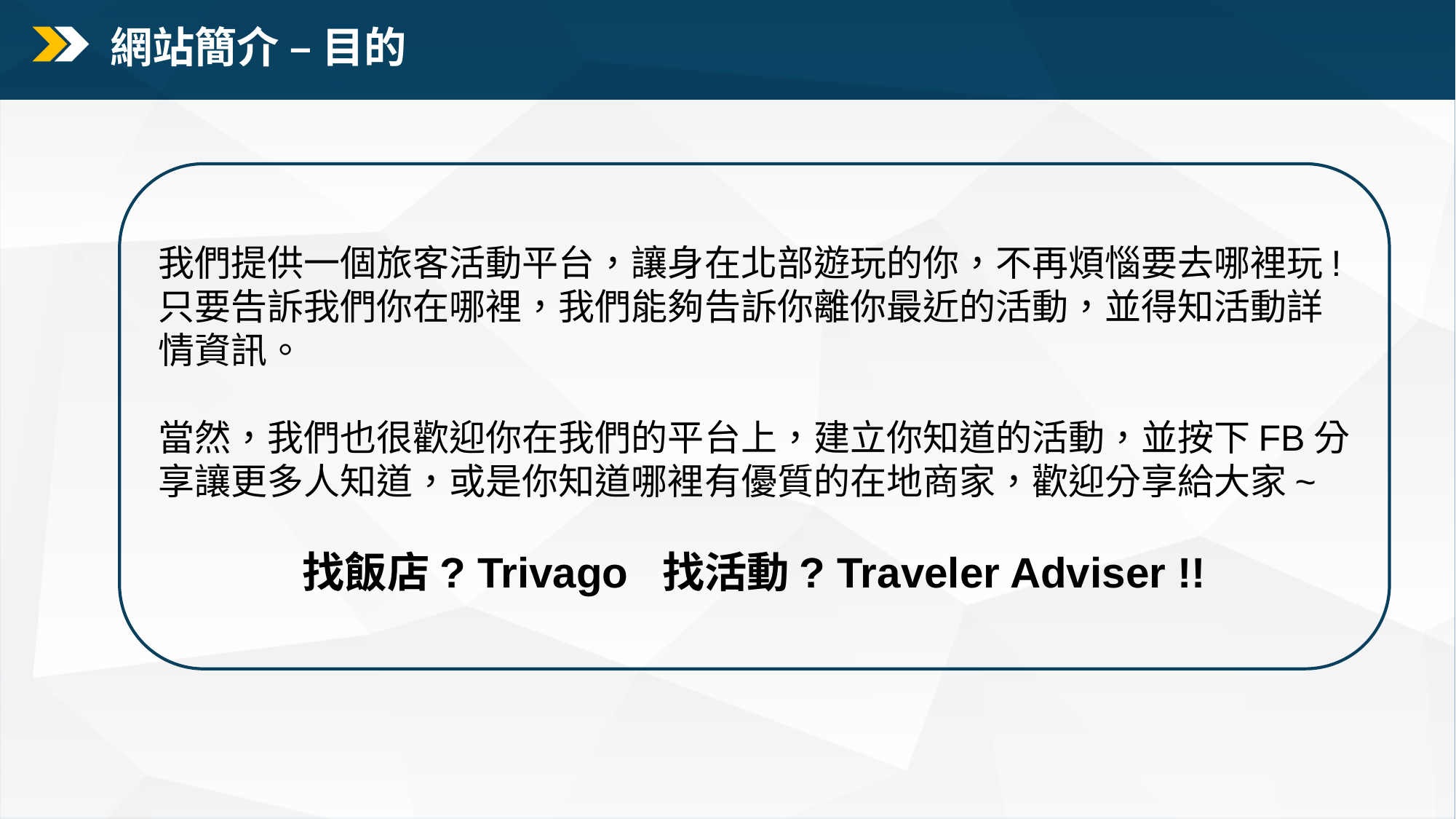

網站簡介 – 目的

我們提供一個旅客活動平台，讓身在北部遊玩的你，不再煩惱要去哪裡玩!
只要告訴我們你在哪裡，我們能夠告訴你離你最近的活動，並得知活動詳情資訊。

當然，我們也很歡迎你在我們的平台上，建立你知道的活動，並按下FB分享讓更多人知道，或是你知道哪裡有優質的在地商家，歡迎分享給大家~

找飯店? Trivago  找活動? Traveler Adviser !!